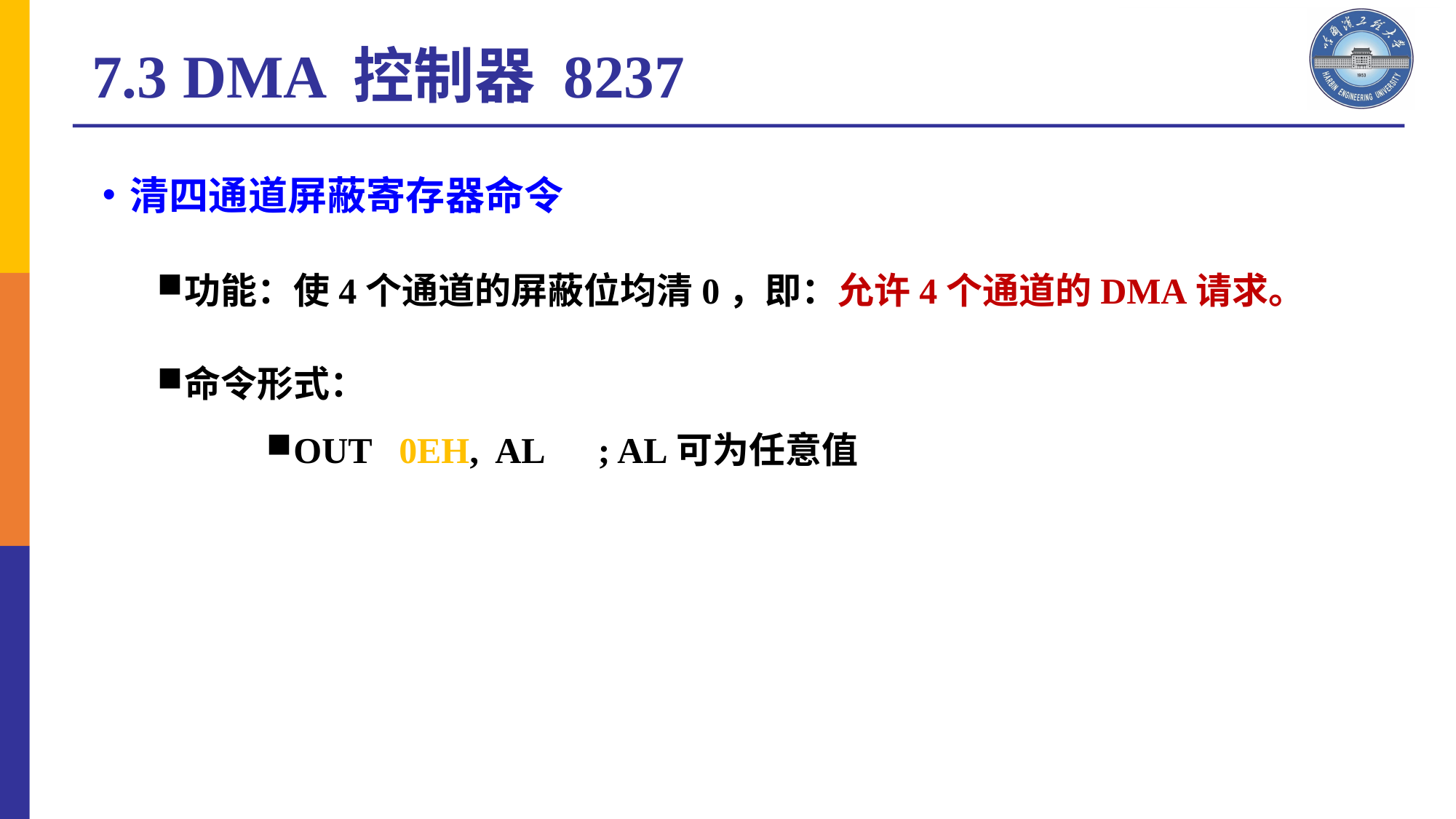

7.3 DMA 控制器 8237
清四通道屏蔽寄存器命令
功能：使4个通道的屏蔽位均清0，即：允许4个通道的DMA请求。
命令形式：
OUT   0EH,  AL      ; AL可为任意值